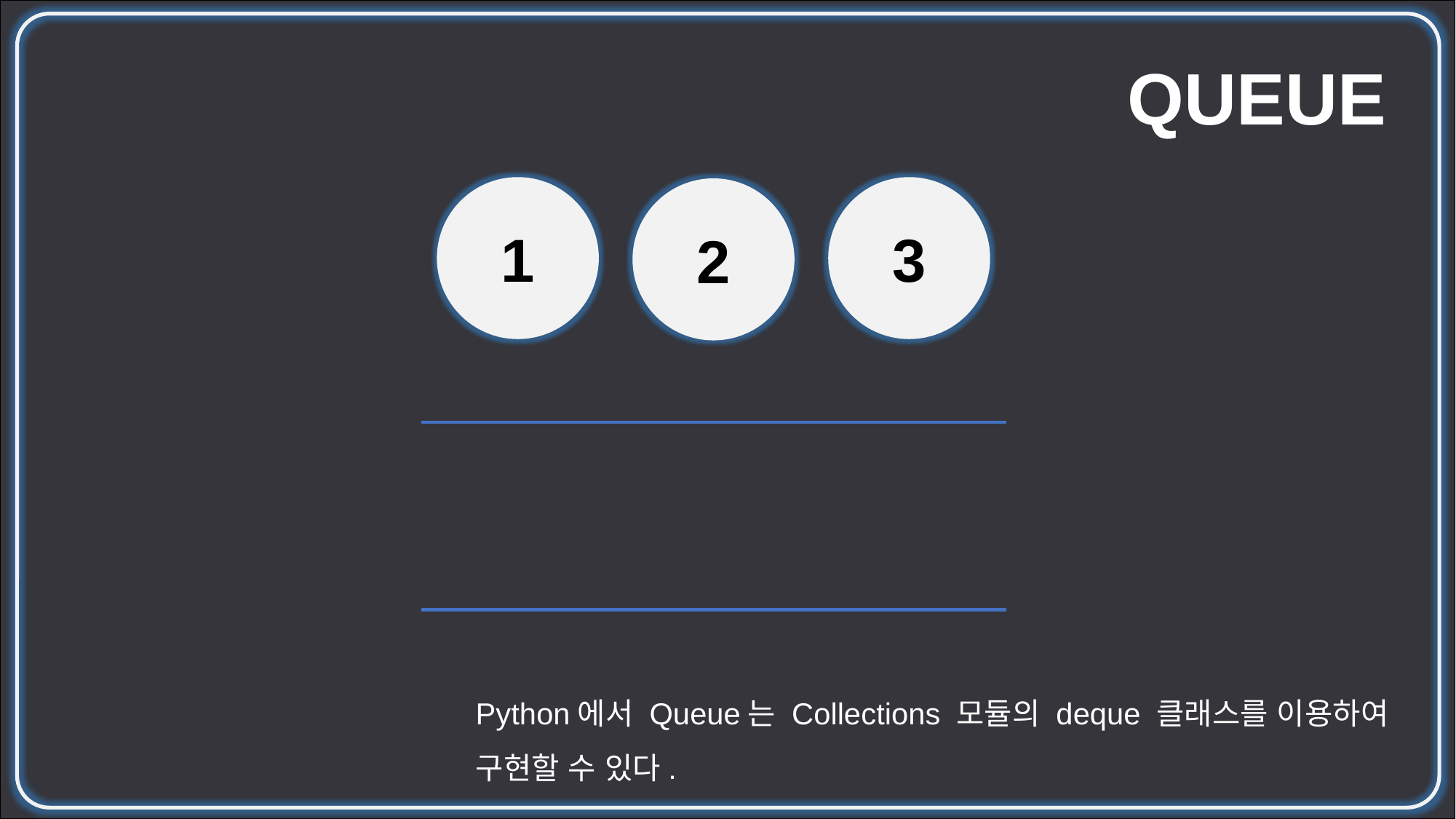

QUEUE
1
3
2
Python에서 Queue는 Collections 모듈의 deque 클래스를 이용하여 구현할 수 있다.